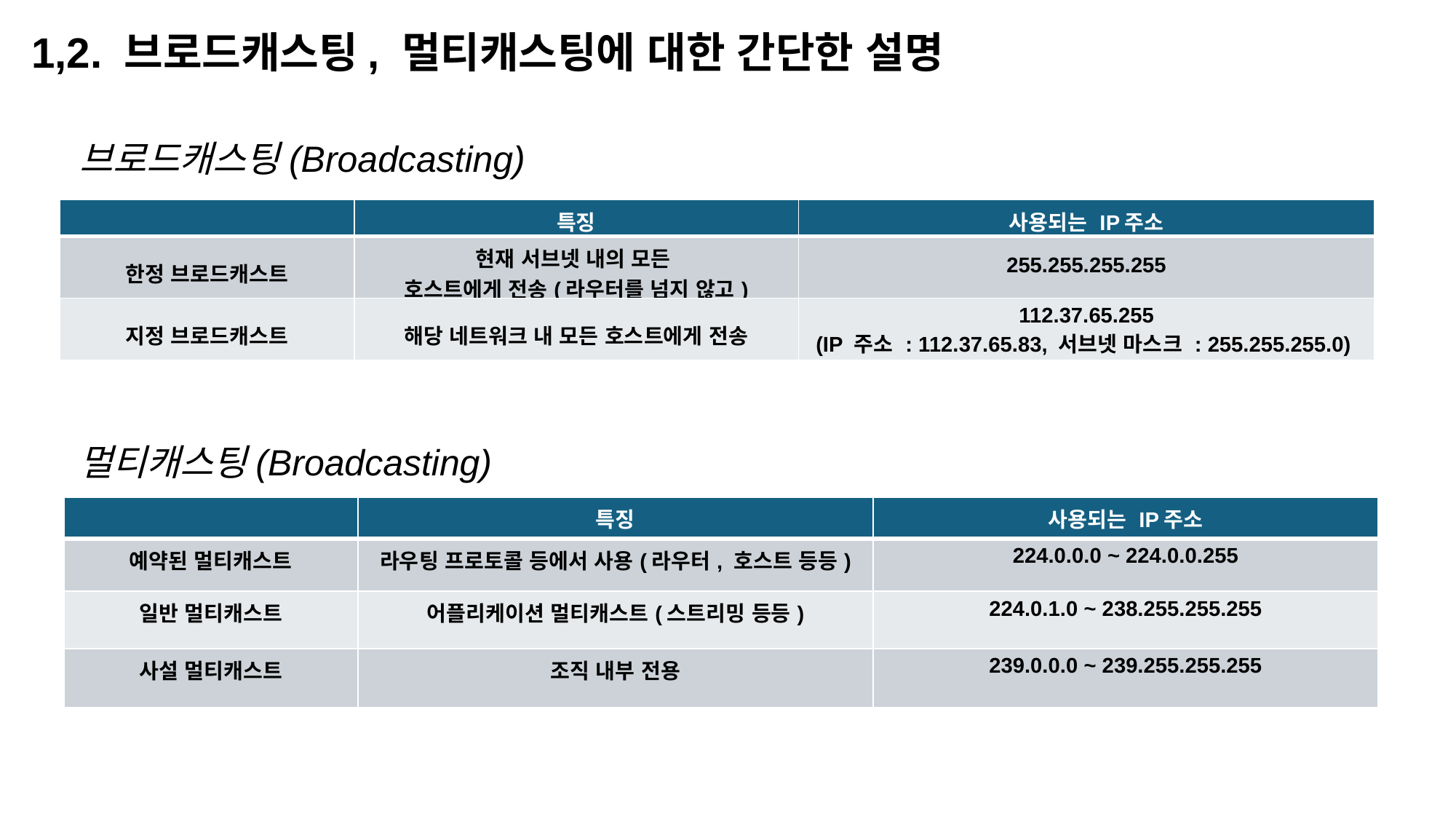

1,2. 브로드캐스팅, 멀티캐스팅에 대한 간단한 설명
브로드캐스팅(Broadcasting)
|  | 특징 | 사용되는 IP주소 |
| --- | --- | --- |
| 한정 브로드캐스트 | 현재 서브넷 내의 모든 호스트에게 전송(라우터를 넘지 않고) | 255.255.255.255 |
| 지정 브로드캐스트 | 해당 네트워크 내 모든 호스트에게 전송 | 112.37.65.255 (IP 주소 : 112.37.65.83, 서브넷 마스크 : 255.255.255.0) |
멀티캐스팅(Broadcasting)
|  | 특징 | 사용되는 IP주소 |
| --- | --- | --- |
| 예약된 멀티캐스트 | 라우팅 프로토콜 등에서 사용(라우터, 호스트 등등) | 224.0.0.0 ~ 224.0.0.255 |
| 일반 멀티캐스트 | 어플리케이션 멀티캐스트(스트리밍 등등) | 224.0.1.0 ~ 238.255.255.255 |
| 사설 멀티캐스트 | 조직 내부 전용 | 239.0.0.0 ~ 239.255.255.255 |